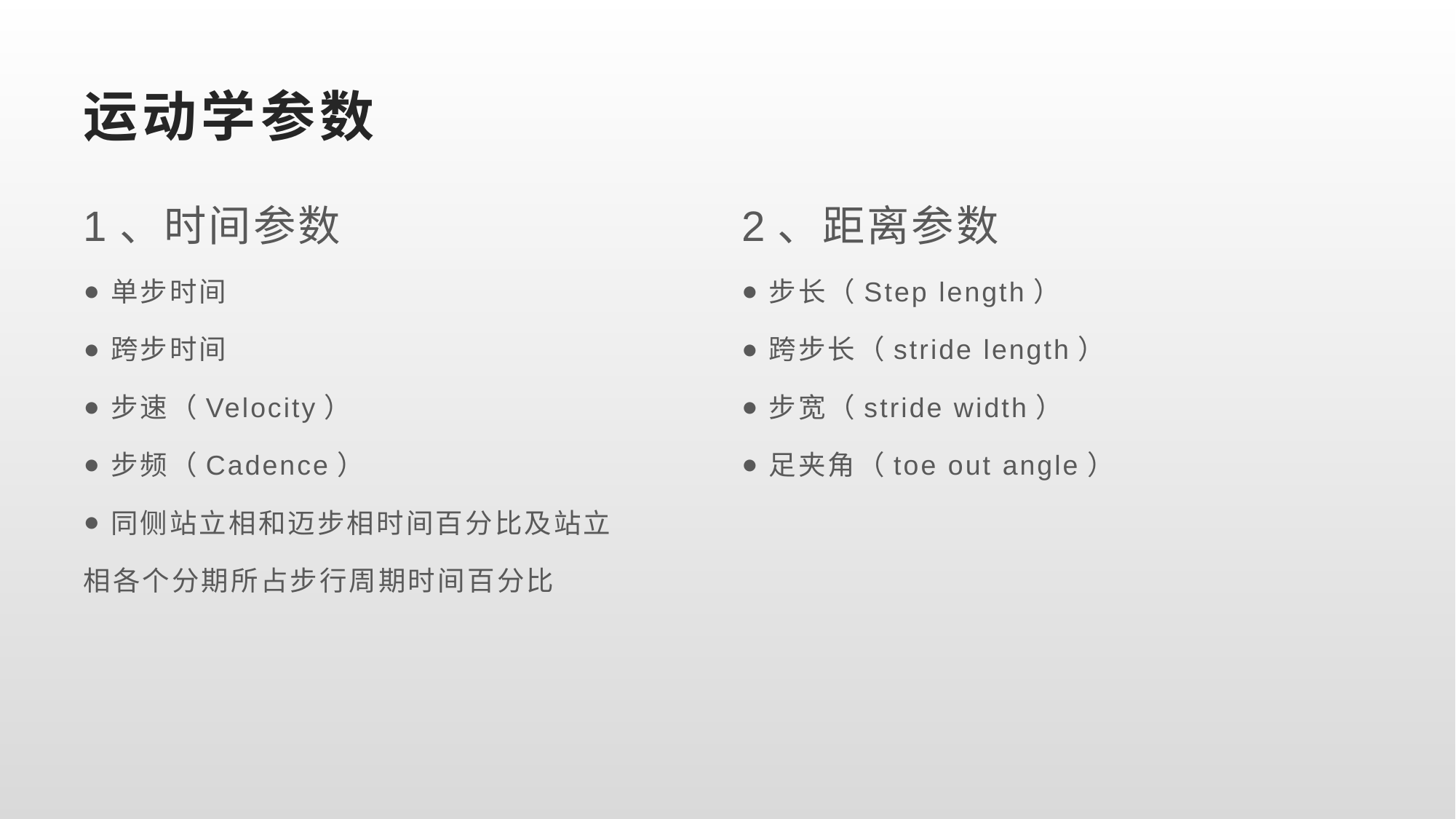

# 运动学参数
1、时间参数
单步时间
跨步时间
步速（Velocity）
步频（Cadence）
同侧站立相和迈步相时间百分比及站立
相各个分期所占步行周期时间百分比
2、距离参数
步长（Step length）
跨步长（stride length）
步宽（stride width）
足夹角（toe out angle）